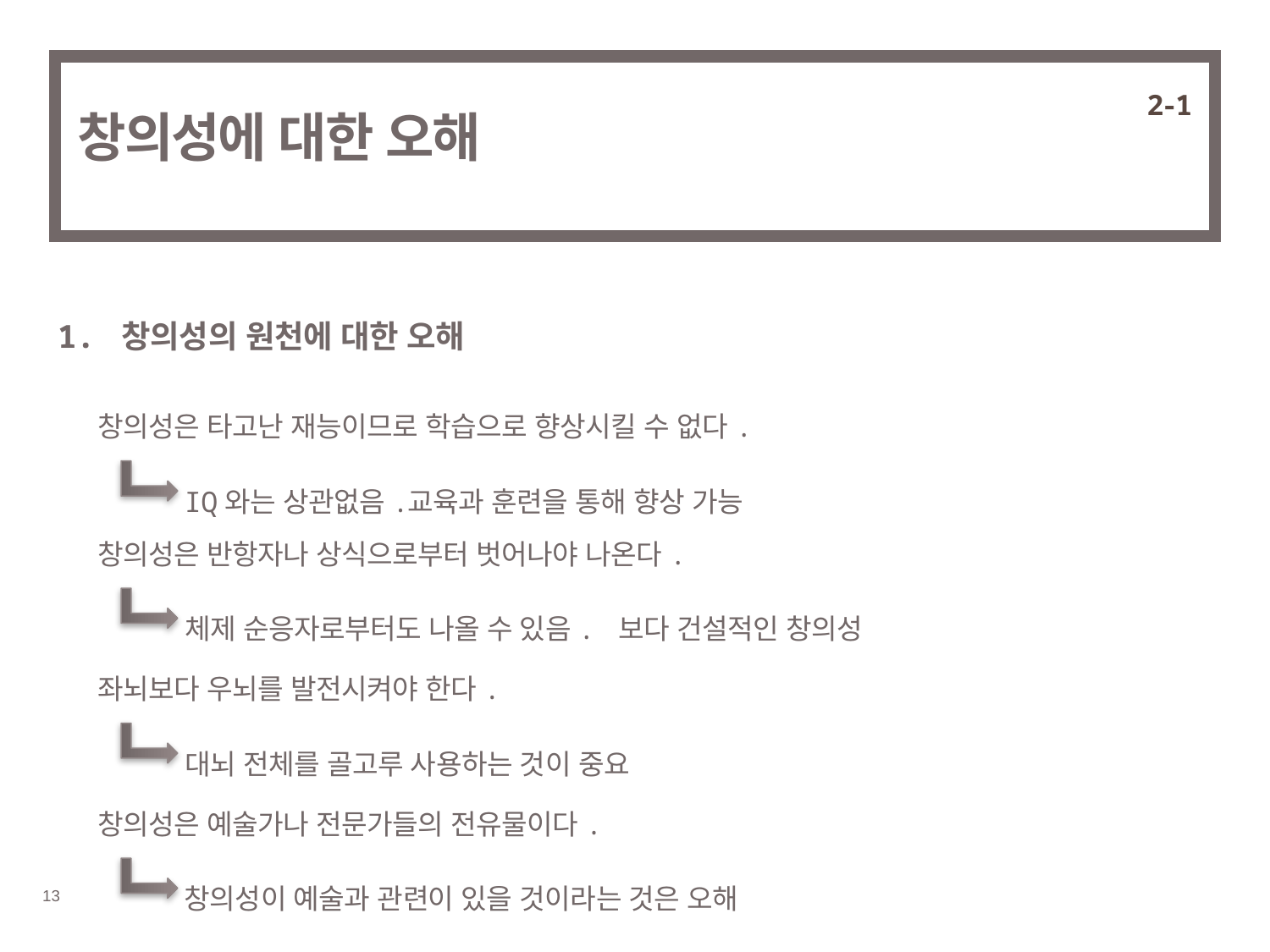

2-1

# 창의성에 대한 오해
1. 창의성의 원천에 대한 오해
창의성은 타고난 재능이므로 학습으로 향상시킬 수 없다.

IQ와는 상관없음.
교육과 훈련을 통해 향상 가능
창의성은 반항자나 상식으로부터 벗어나야 나온다.

체제 순응자로부터도 나올 수 있음. 보다 건설적인 창의성
좌뇌보다 우뇌를 발전시켜야 한다.

대뇌 전체를 골고루 사용하는 것이 중요
창의성은 예술가나 전문가들의 전유물이다.

창의성이 예술과 관련이 있을 것이라는 것은 오해